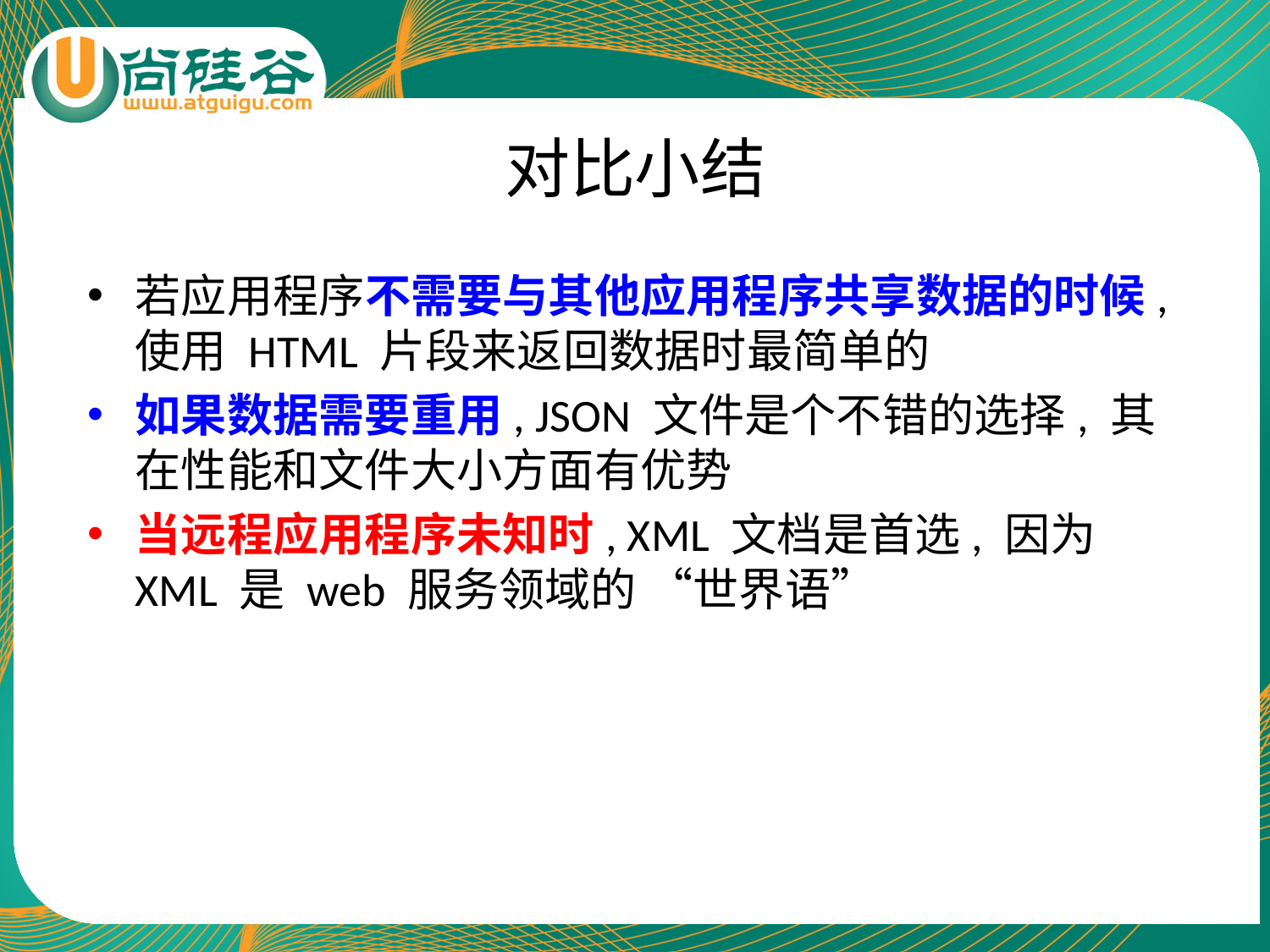

# 对比小结
若应用程序不需要与其他应用程序共享数据的时候, 使用 HTML 片段来返回数据时最简单的
如果数据需要重用, JSON 文件是个不错的选择, 其在性能和文件大小方面有优势
当远程应用程序未知时, XML 文档是首选, 因为 XML 是 web 服务领域的 “世界语”